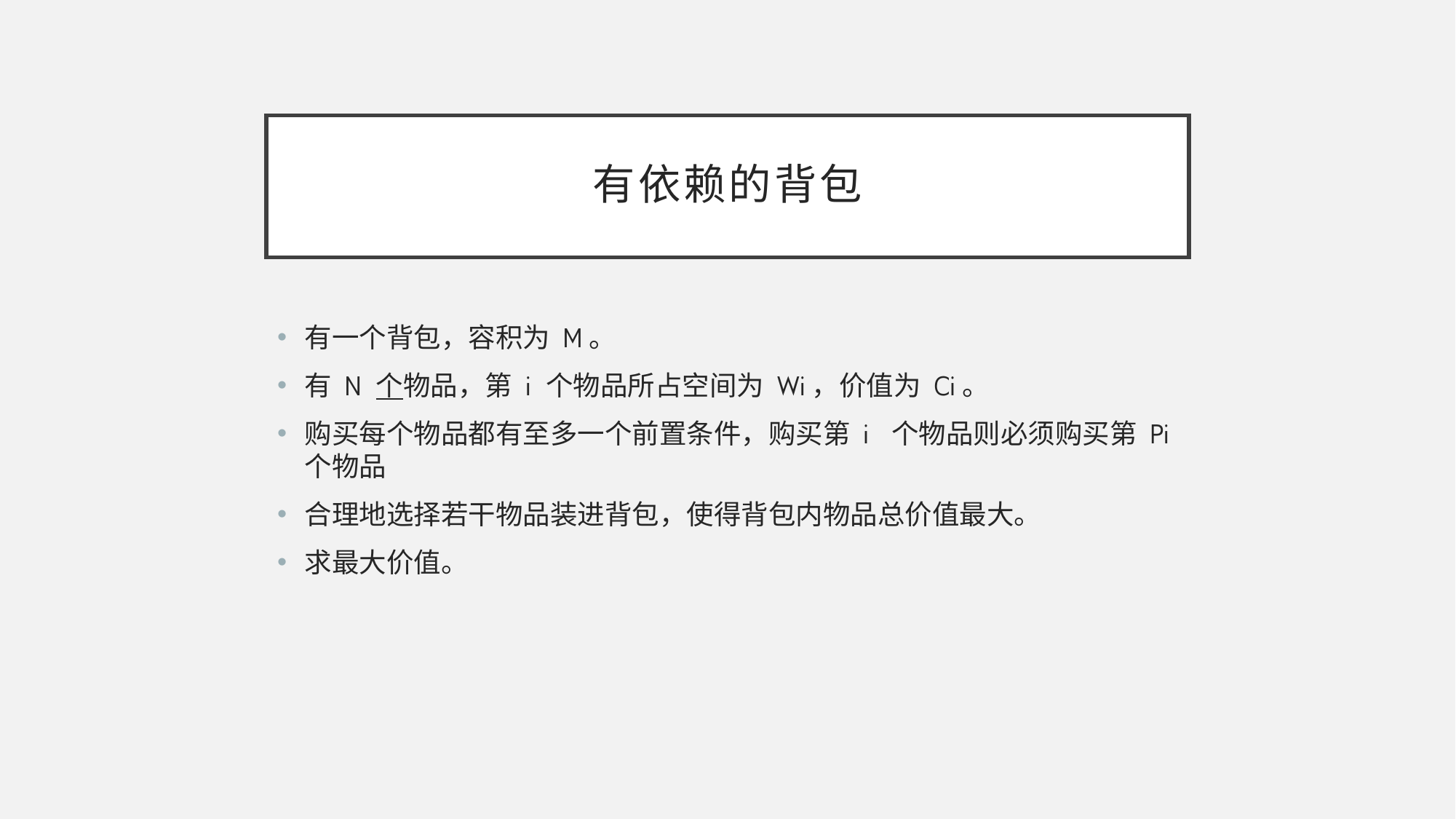

# 有依赖的背包
有一个背包，容积为 M。
有 N 个物品，第 i 个物品所占空间为 Wi，价值为 Ci。
购买每个物品都有至多一个前置条件，购买第 i  个物品则必须购买第 Pi 个物品
合理地选择若干物品装进背包，使得背包内物品总价值最大。
求最大价值。